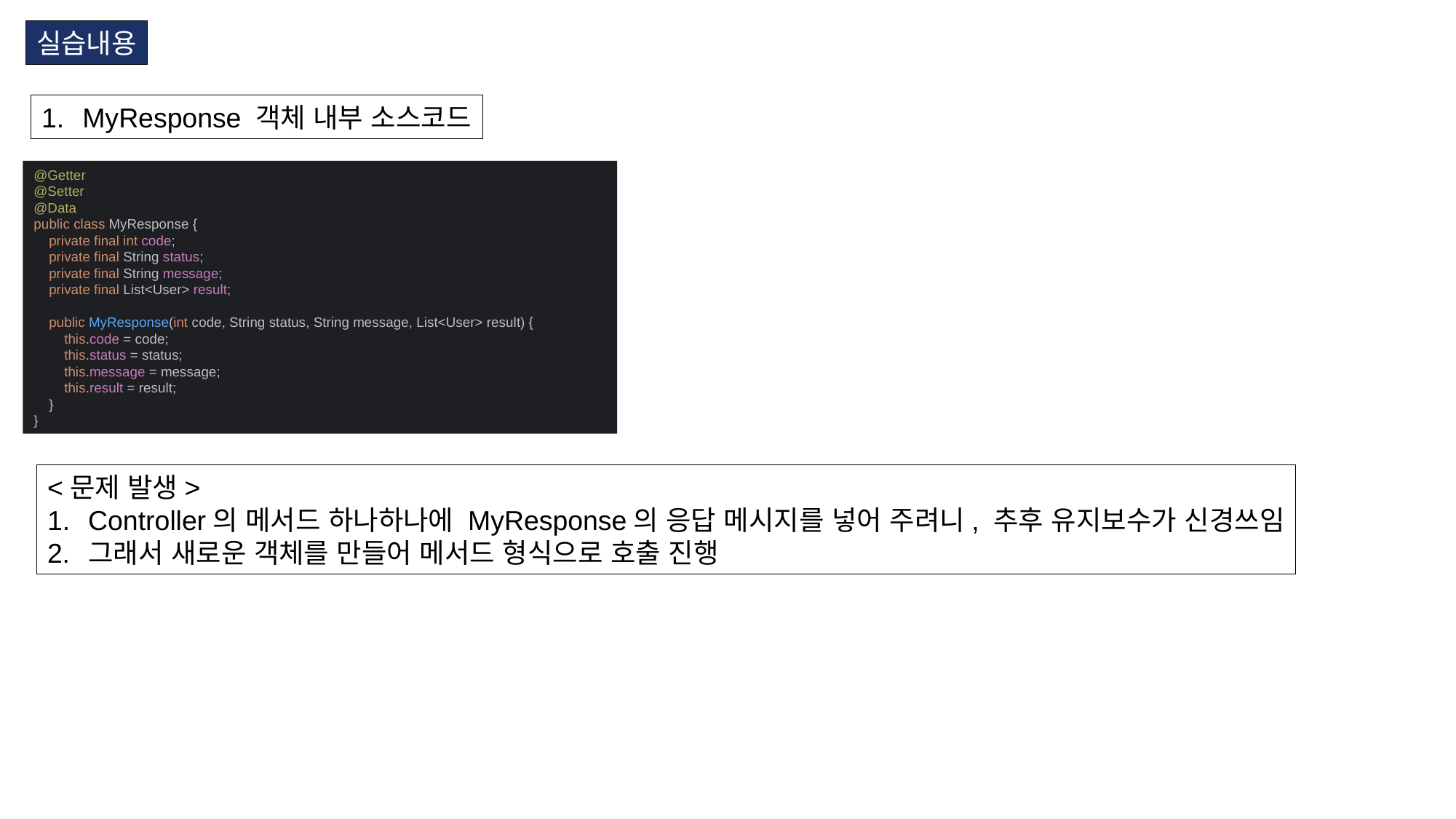

실습내용
MyResponse 객체 내부 소스코드
@Getter
@Setter
@Data
public class MyResponse {
    private final int code;
    private final String status;
    private final String message;
    private final List<User> result;
    public MyResponse(int code, String status, String message, List<User> result) {
        this.code = code;
        this.status = status;
        this.message = message;
        this.result = result;
    }
}
<문제 발생>
Controller의 메서드 하나하나에 MyResponse의 응답 메시지를 넣어 주려니, 추후 유지보수가 신경쓰임
그래서 새로운 객체를 만들어 메서드 형식으로 호출 진행